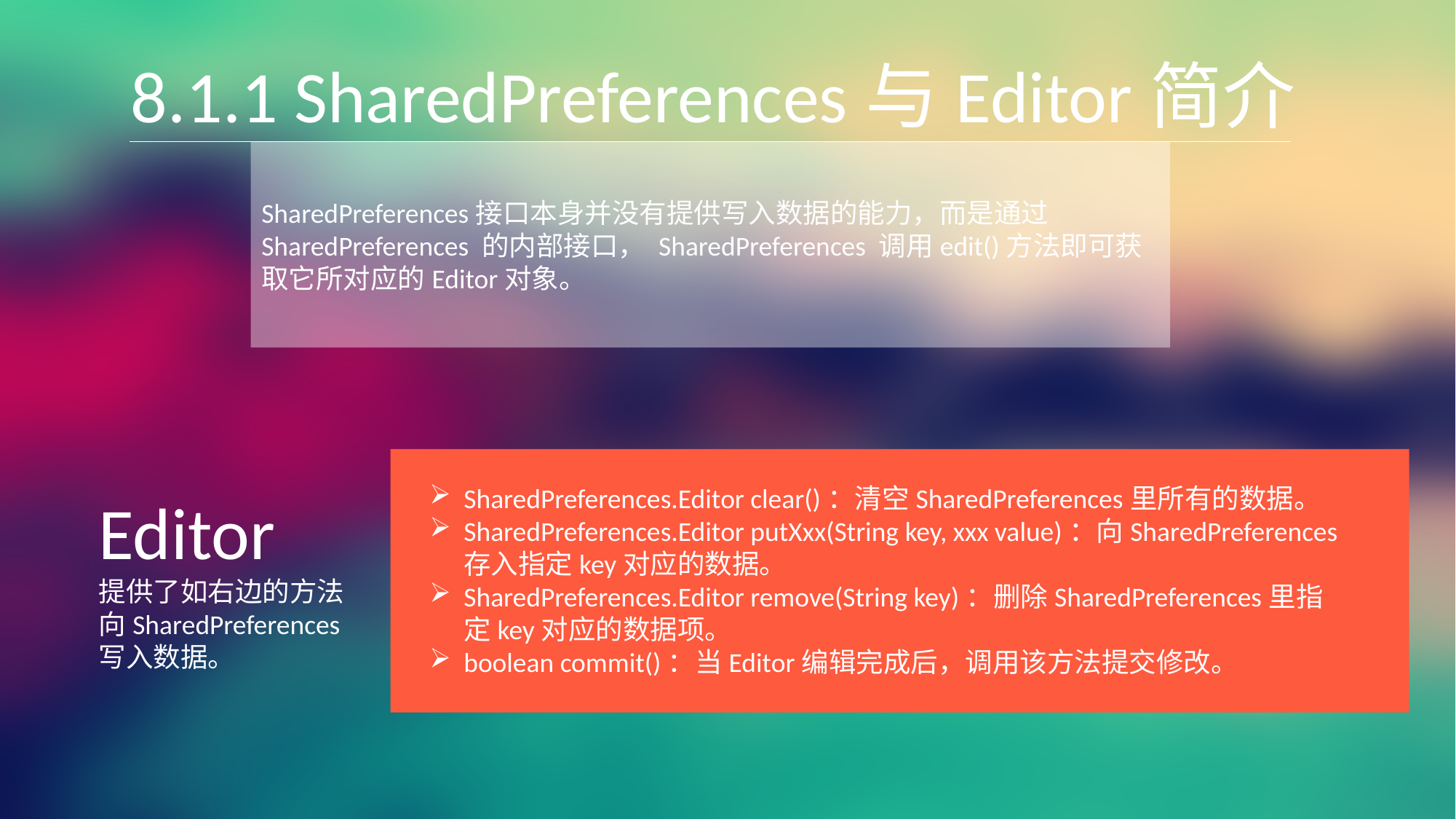

8.1.1 SharedPreferences与Editor简介
SharedPreferences接口本身并没有提供写入数据的能力，而是通过SharedPreferences 的内部接口， SharedPreferences 调用edit()方法即可获取它所对应的Editor对象。

SharedPreferences.Editor clear()：清空SharedPreferences里所有的数据。
SharedPreferences.Editor putXxx(String key, xxx value)：向SharedPreferences存入指定key对应的数据。
SharedPreferences.Editor remove(String key)：删除SharedPreferences里指定key对应的数据项。
boolean commit()：当Editor编辑完成后，调用该方法提交修改。
Editor
提供了如右边的方法向SharedPreferences写入数据。